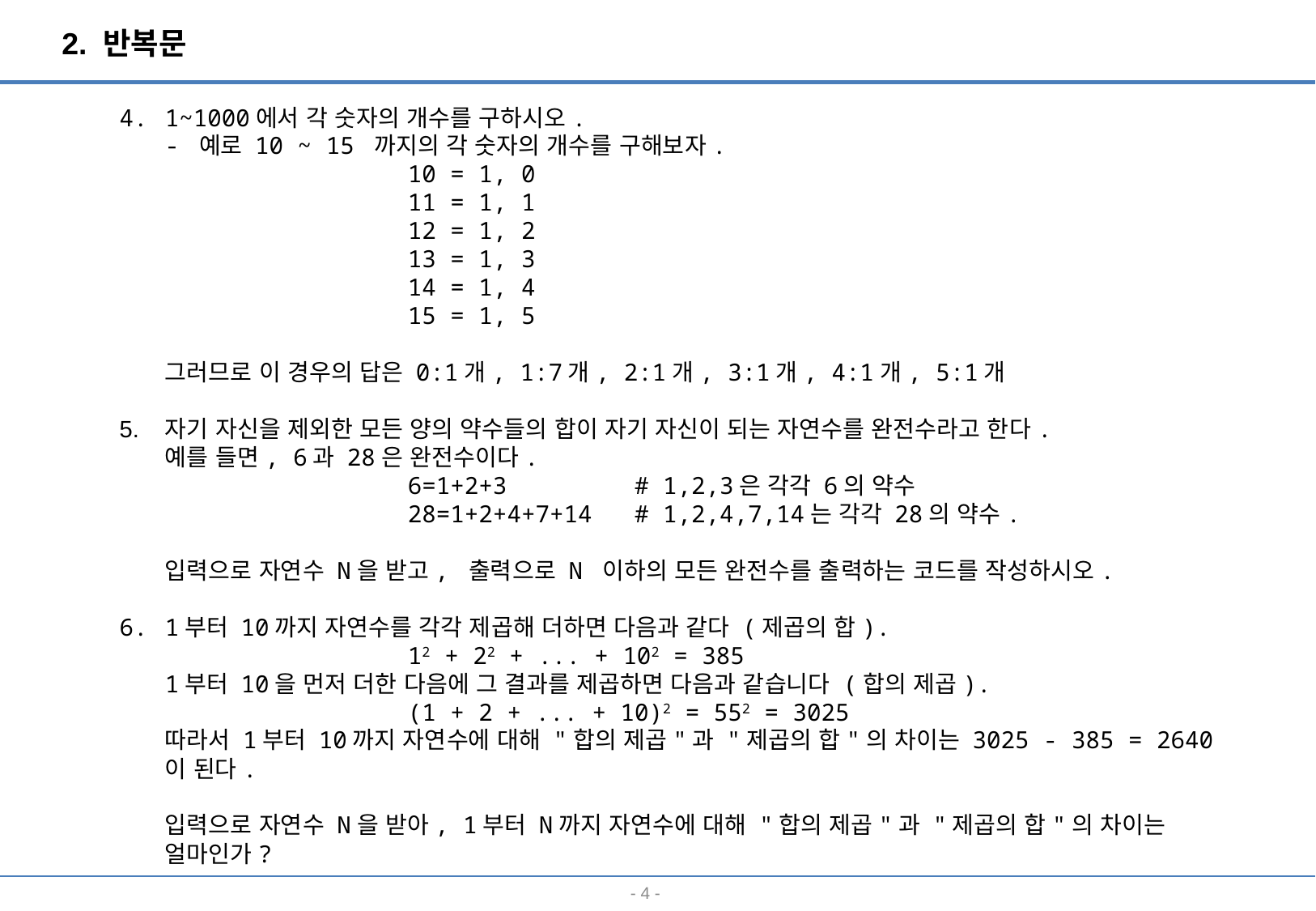

2. 반복문
1~1000에서 각 숫자의 개수를 구하시오.
- 예로 10 ~ 15 까지의 각 숫자의 개수를 구해보자.
		10 = 1, 0
		11 = 1, 1
		12 = 1, 2
		13 = 1, 3
		14 = 1, 4
		15 = 1, 5
그러므로 이 경우의 답은 0:1개, 1:7개, 2:1개, 3:1개, 4:1개, 5:1개

자기 자신을 제외한 모든 양의 약수들의 합이 자기 자신이 되는 자연수를 완전수라고 한다.
예를 들면, 6과 28은 완전수이다.
		6=1+2+3         # 1,2,3은 각각 6의 약수
		28=1+2+4+7+14   # 1,2,4,7,14는 각각 28의 약수.
입력으로 자연수 N을 받고, 출력으로 N 이하의 모든 완전수를 출력하는 코드를 작성하시오.

1부터 10까지 자연수를 각각 제곱해 더하면 다음과 같다 (제곱의 합).
		12 + 22 + ... + 102 = 385
1부터 10을 먼저 더한 다음에 그 결과를 제곱하면 다음과 같습니다 (합의 제곱).
		(1 + 2 + ... + 10)2 = 552 = 3025
따라서 1부터 10까지 자연수에 대해 "합의 제곱"과 "제곱의 합"의 차이는 3025 - 385 = 2640 이 된다.
입력으로 자연수 N을 받아, 1부터 N까지 자연수에 대해 "합의 제곱"과 "제곱의 합"의 차이는
얼마인가?
- 4 -